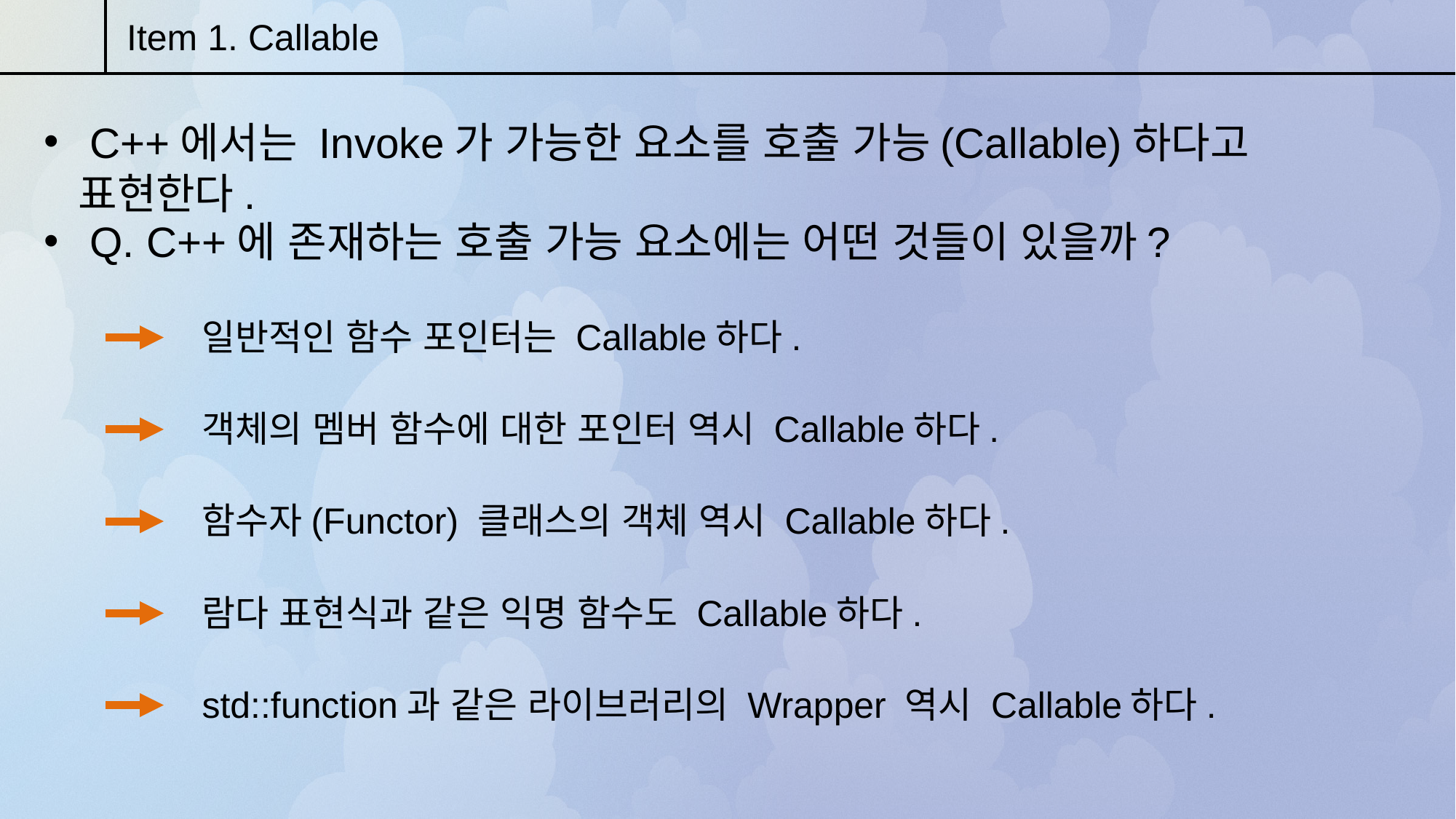

Item 1. Callable
 C++에서는 Invoke가 가능한 요소를 호출 가능(Callable)하다고 표현한다.
 Q. C++에 존재하는 호출 가능 요소에는 어떤 것들이 있을까?
일반적인 함수 포인터는 Callable하다.
객체의 멤버 함수에 대한 포인터 역시 Callable하다.
함수자(Functor) 클래스의 객체 역시 Callable하다.
람다 표현식과 같은 익명 함수도 Callable하다.
std::function과 같은 라이브러리의 Wrapper 역시 Callable하다.